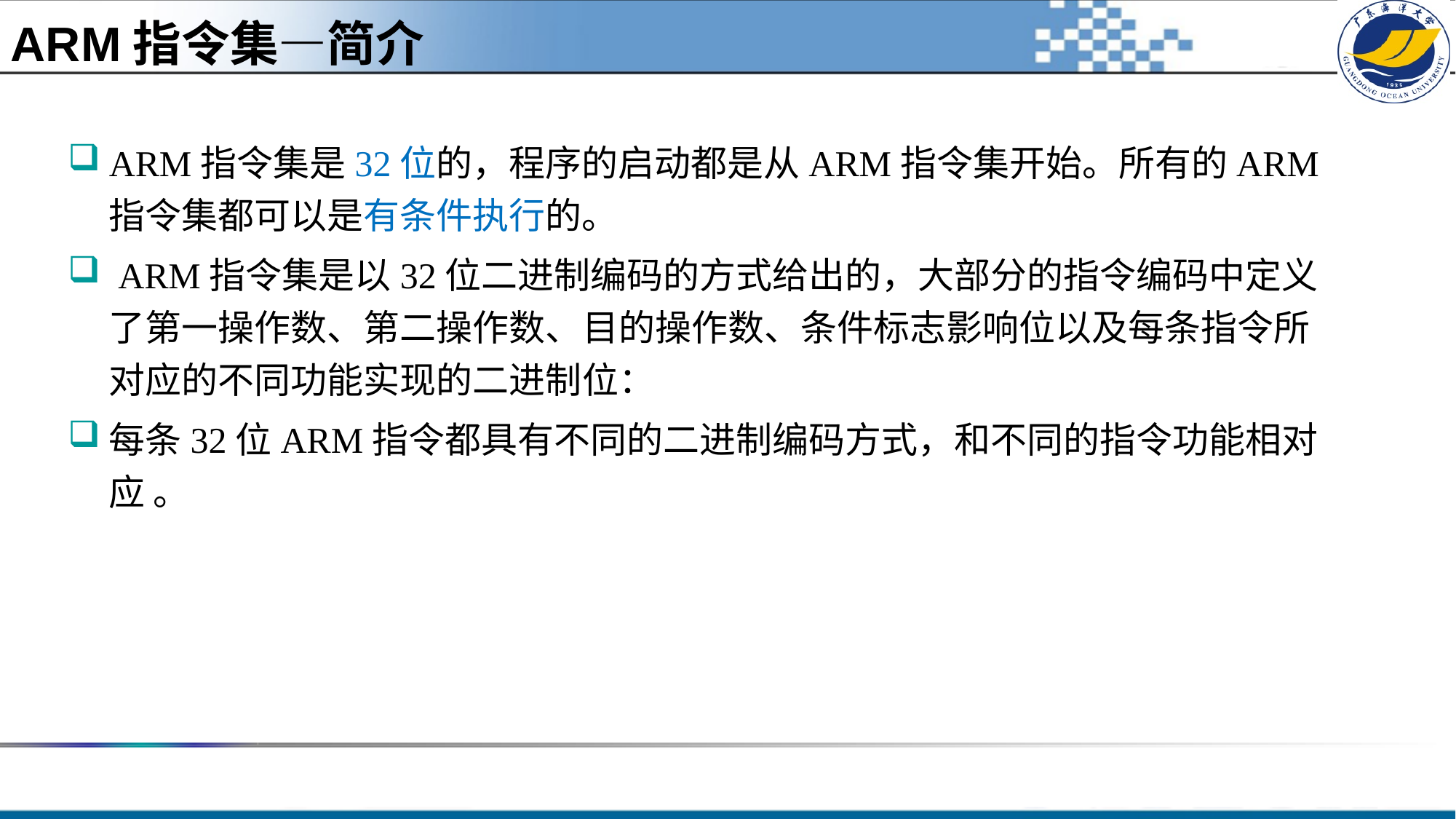

ARM指令集—简介
ARM指令集是32位的，程序的启动都是从ARM指令集开始。所有的ARM指令集都可以是有条件执行的。
 ARM指令集是以32位二进制编码的方式给出的，大部分的指令编码中定义了第一操作数、第二操作数、目的操作数、条件标志影响位以及每条指令所对应的不同功能实现的二进制位：
每条32位ARM指令都具有不同的二进制编码方式，和不同的指令功能相对应 。

8